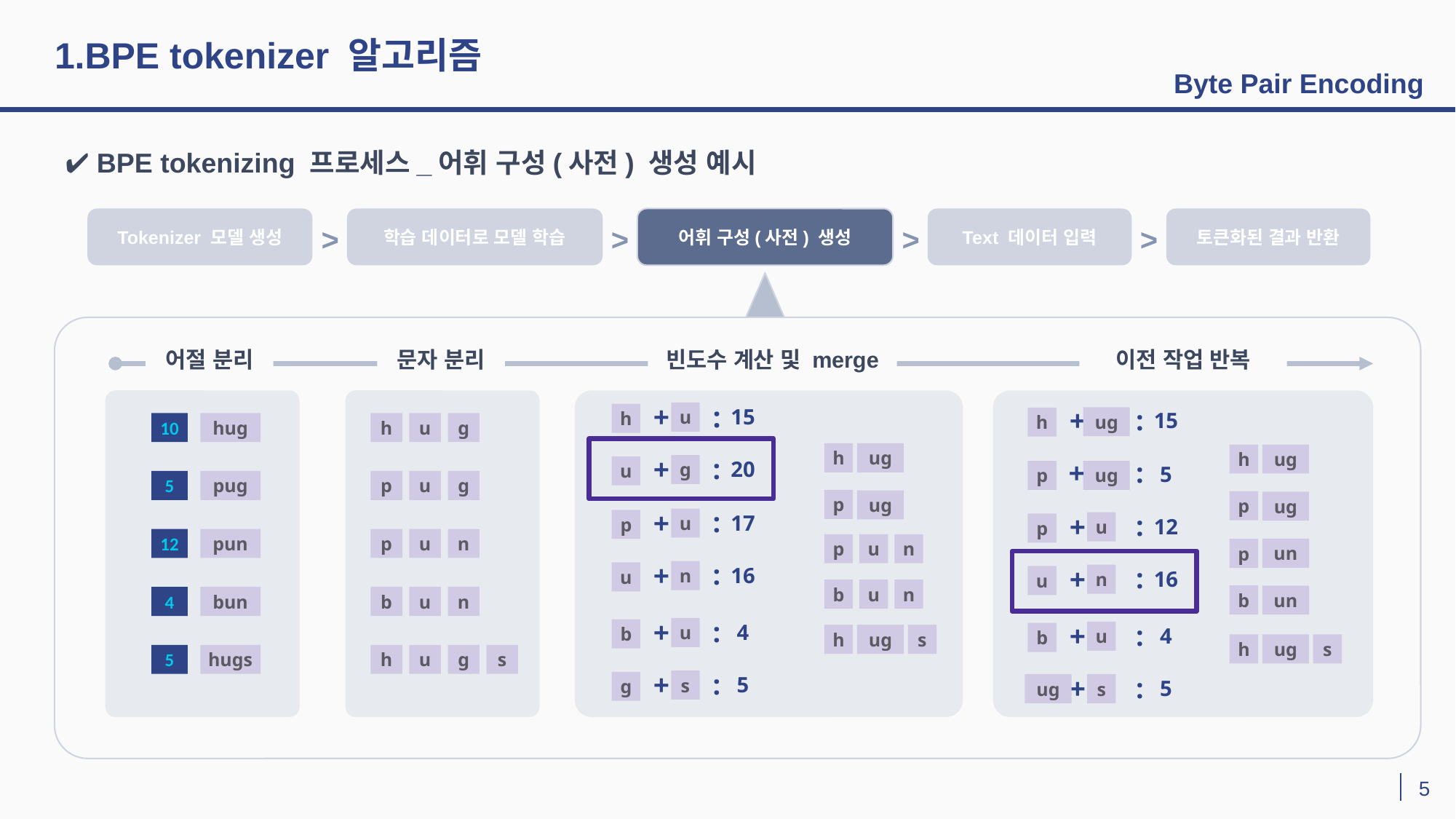

# 1.BPE tokenizer 알고리즘
Byte Pair Encoding
✔ BPE tokenizing 프로세스_어휘 구성(사전) 생성 예시
Tokenizer 모델 생성
학습 데이터로 모델 학습
어휘 구성(사전) 생성
Text 데이터 입력
토큰화된 결과 반환
>
>
>
>

어절 분리
문자 분리
빈도수 계산 및 merge
이전 작업 반복

+
:
+
:
15
u
15
h
ug
h
10
hug
h
u
g

h
ug
h
ug
+
:
+
:
20
g
u
5
p
ug
5
pug
p
u
g
p
ug
p
ug
+
:
+
:
17
u
12
p
u
p
12
pun
p
u
n
p
u
n
un
p

+
:
+
:
16
n
16
u
n
u
b
u
n
b
un
4
bun
b
u
n
+
:
+
:
4
u
4
b
u
b
h
ug
s
h
ug
s
5
hugs
h
u
g
s
+
:
+
:
5
s
5
g
ug
s